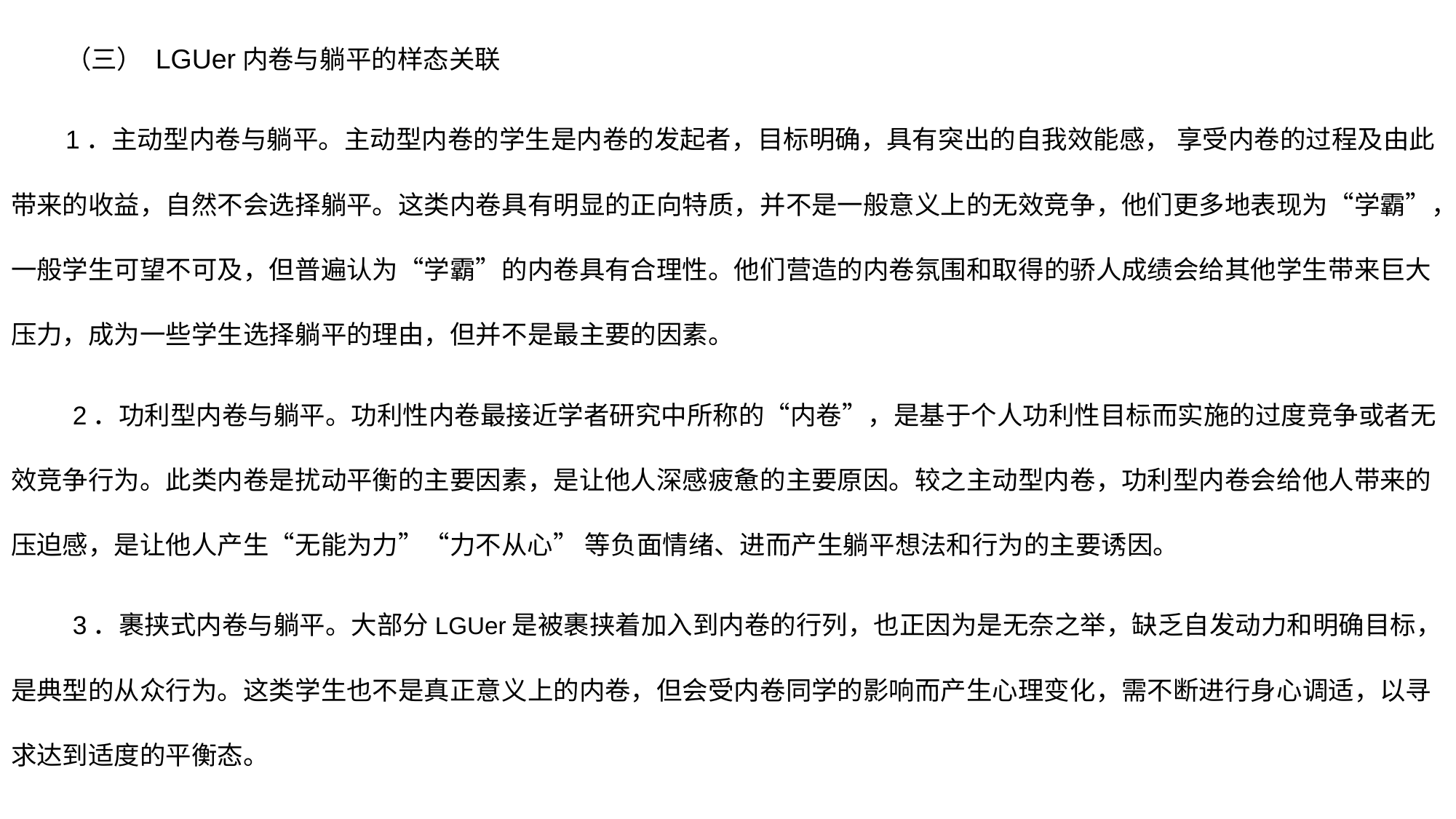

（三） LGUer内卷与躺平的样态关联
1．主动型内卷与躺平。主动型内卷的学生是内卷的发起者，目标明确，具有突出的自我效能感， 享受内卷的过程及由此带来的收益，自然不会选择躺平。这类内卷具有明显的正向特质，并不是一般意义上的无效竞争，他们更多地表现为“学霸”，一般学生可望不可及，但普遍认为“学霸”的内卷具有合理性。他们营造的内卷氛围和取得的骄人成绩会给其他学生带来巨大压力，成为一些学生选择躺平的理由，但并不是最主要的因素。
 2．功利型内卷与躺平。功利性内卷最接近学者研究中所称的“内卷”，是基于个人功利性目标而实施的过度竞争或者无效竞争行为。此类内卷是扰动平衡的主要因素，是让他人深感疲惫的主要原因。较之主动型内卷，功利型内卷会给他人带来的压迫感，是让他人产生“无能为力”“力不从心” 等负面情绪、进而产生躺平想法和行为的主要诱因。
 3．裹挟式内卷与躺平。大部分LGUer是被裹挟着加入到内卷的行列，也正因为是无奈之举，缺乏自发动力和明确目标，是典型的从众行为。这类学生也不是真正意义上的内卷，但会受内卷同学的影响而产生心理变化，需不断进行身心调适，以寻求达到适度的平衡态。